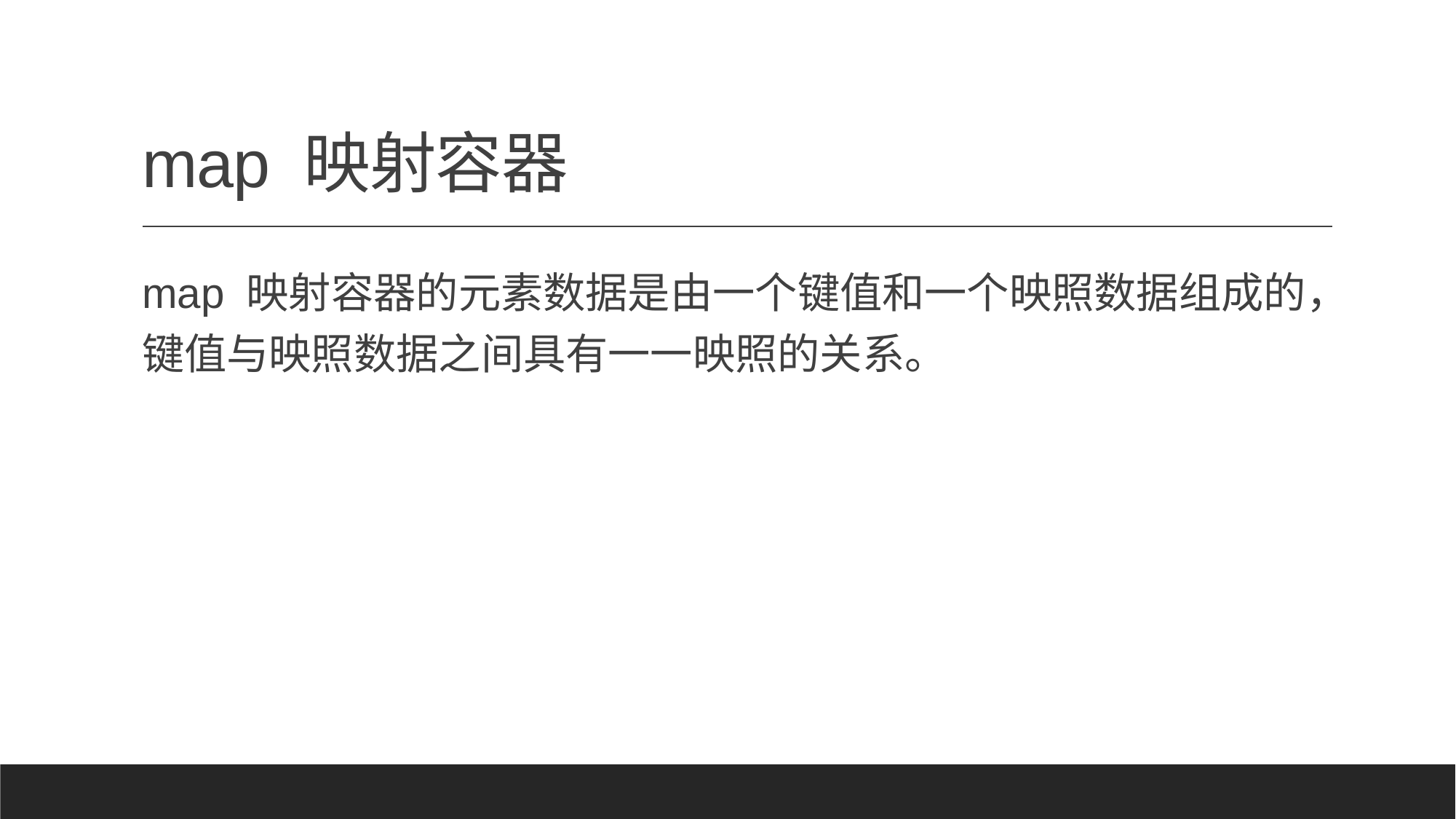

# map 映射容器
map 映射容器的元素数据是由一个键值和一个映照数据组成的，键值与映照数据之间具有一一映照的关系。